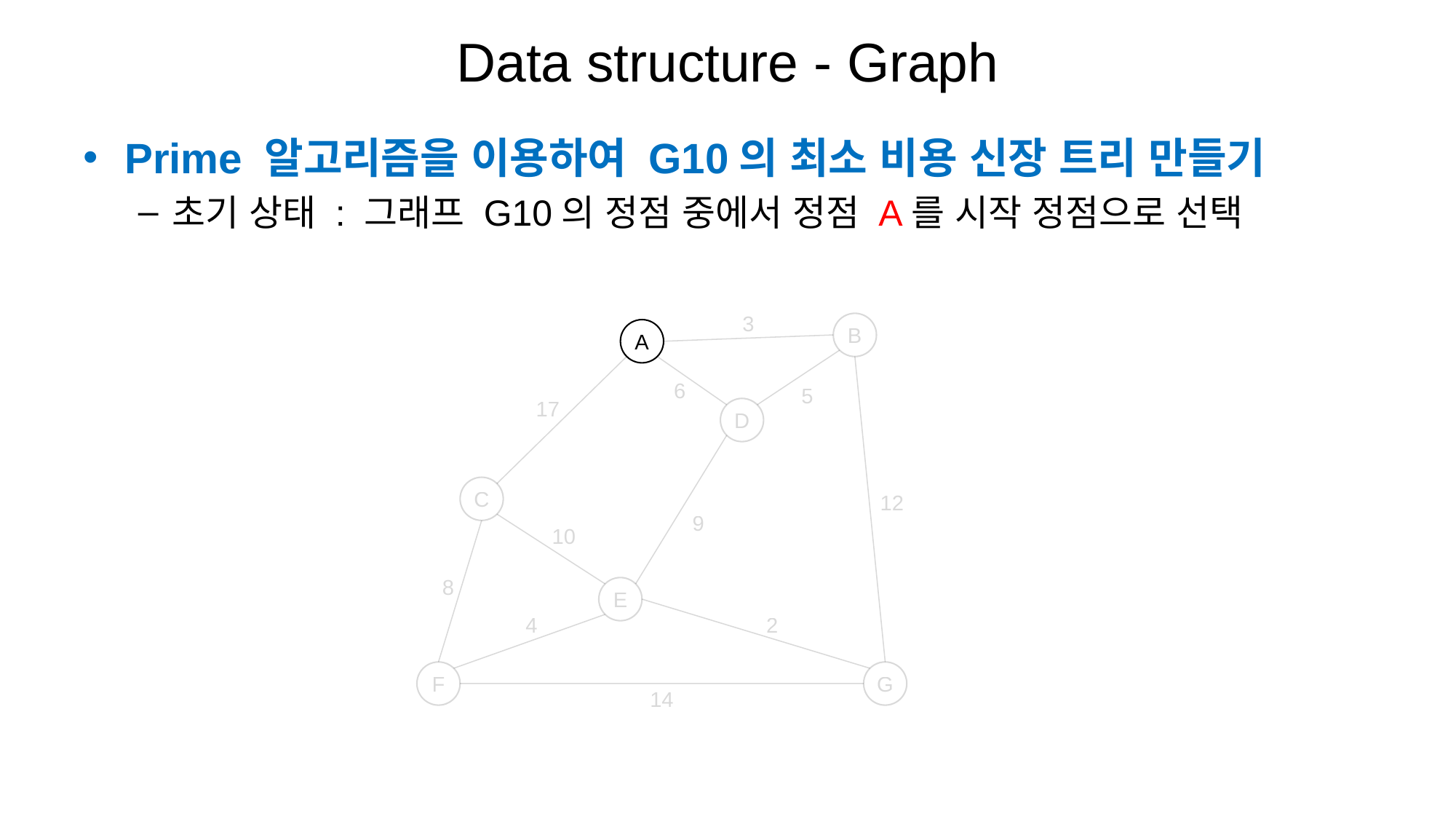

# Data structure - Graph
Prime 알고리즘을 이용하여 G10의 최소 비용 신장 트리 만들기
초기 상태 : 그래프 G10의 정점 중에서 정점 A를 시작 정점으로 선택

3
6
5
17
12
9
10
8
4
2
14
B
A
D
C
E
F
G